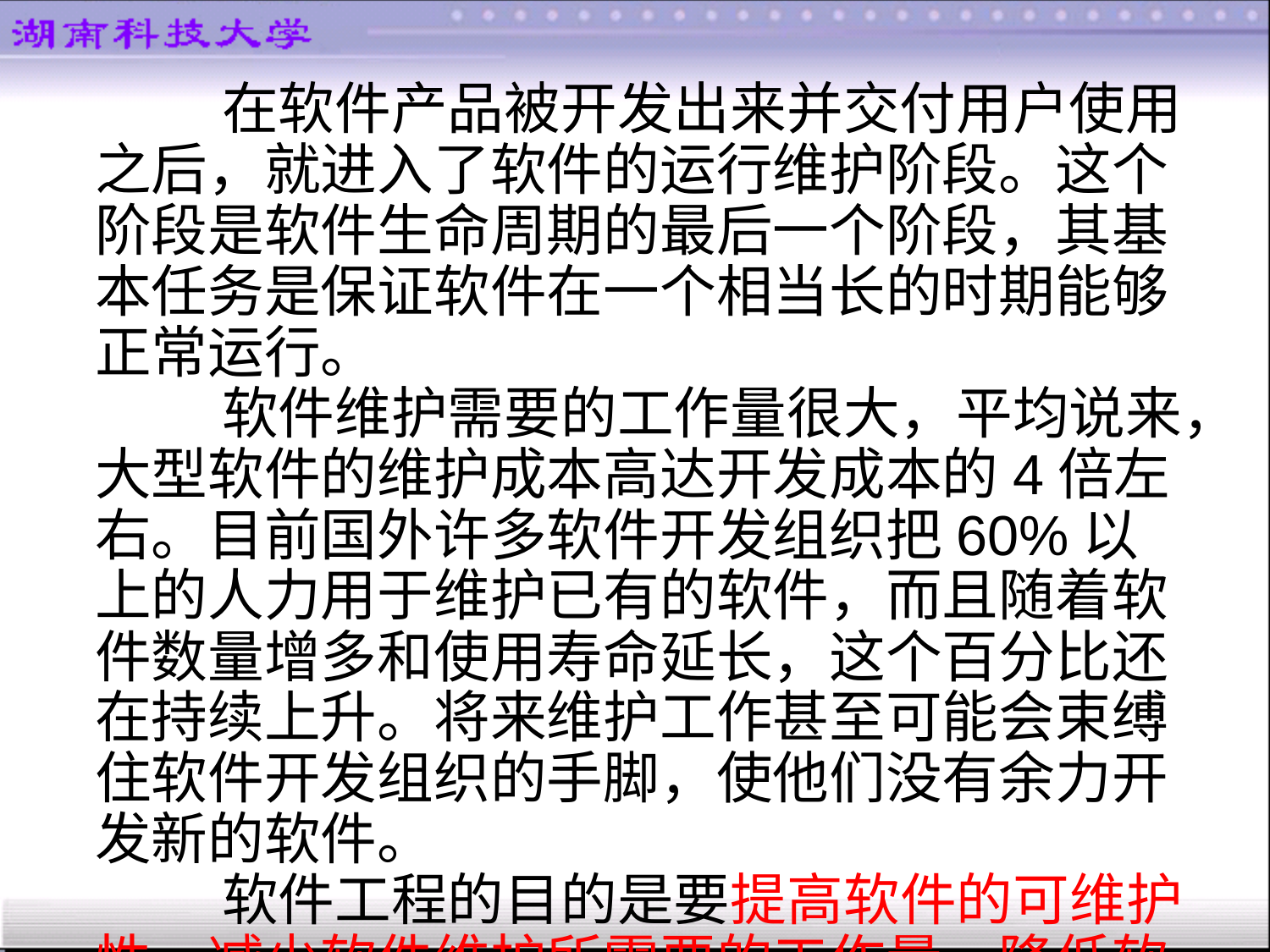

在软件产品被开发出来并交付用户使用之后，就进入了软件的运行维护阶段。这个阶段是软件生命周期的最后一个阶段，其基本任务是保证软件在一个相当长的时期能够正常运行。
		软件维护需要的工作量很大，平均说来，大型软件的维护成本高达开发成本的4倍左右。目前国外许多软件开发组织把60%以上的人力用于维护已有的软件，而且随着软件数量增多和使用寿命延长，这个百分比还在持续上升。将来维护工作甚至可能会束缚住软件开发组织的手脚，使他们没有余力开发新的软件。
		软件工程的目的是要提高软件的可维护性，减少软件维护所需要的工作量，降低软件系统的总成本。